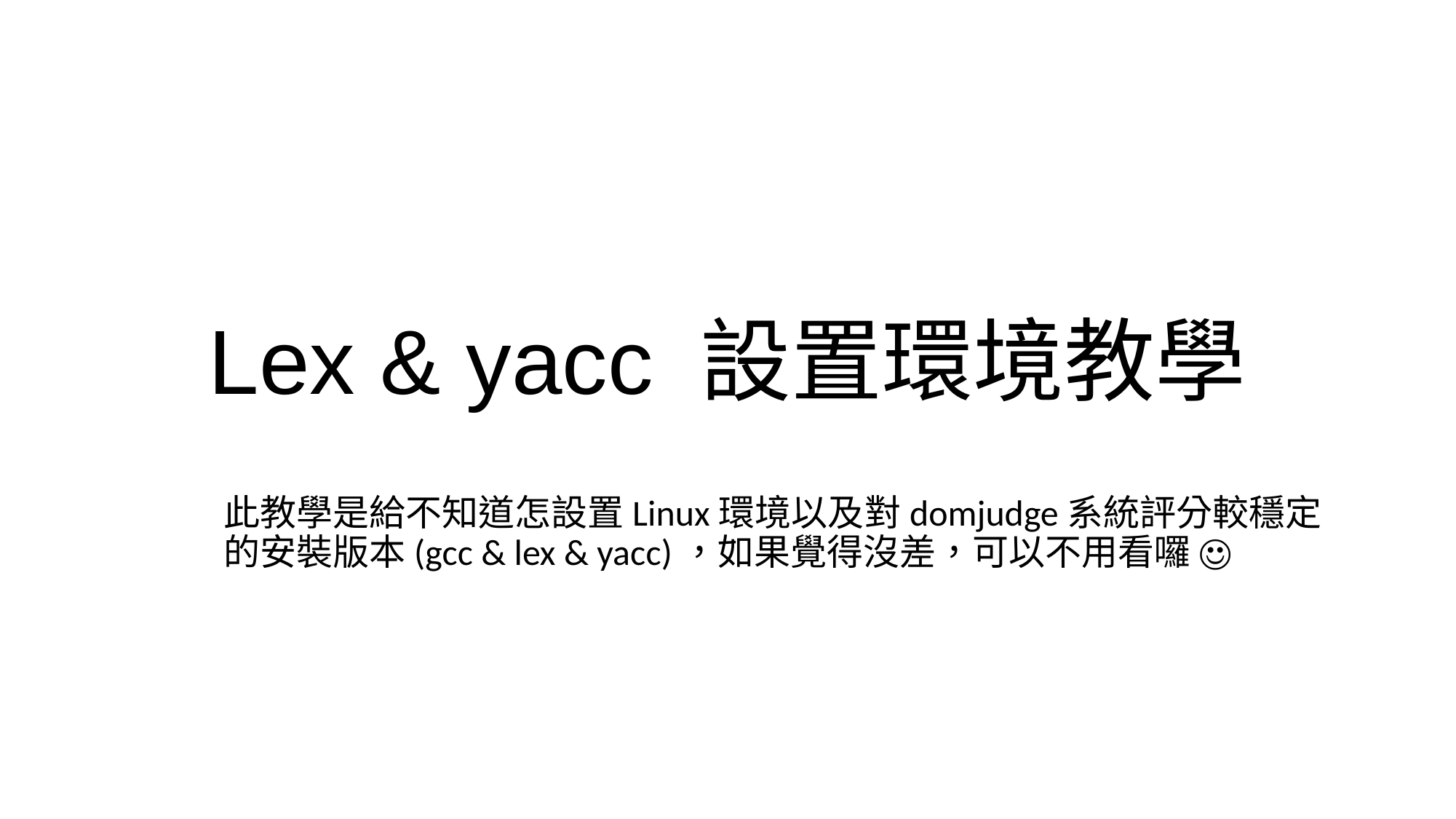

# Lex & yacc 設置環境教學
此教學是給不知道怎設置Linux環境以及對domjudge系統評分較穩定的安裝版本(gcc & lex & yacc)，如果覺得沒差，可以不用看囉 ☺